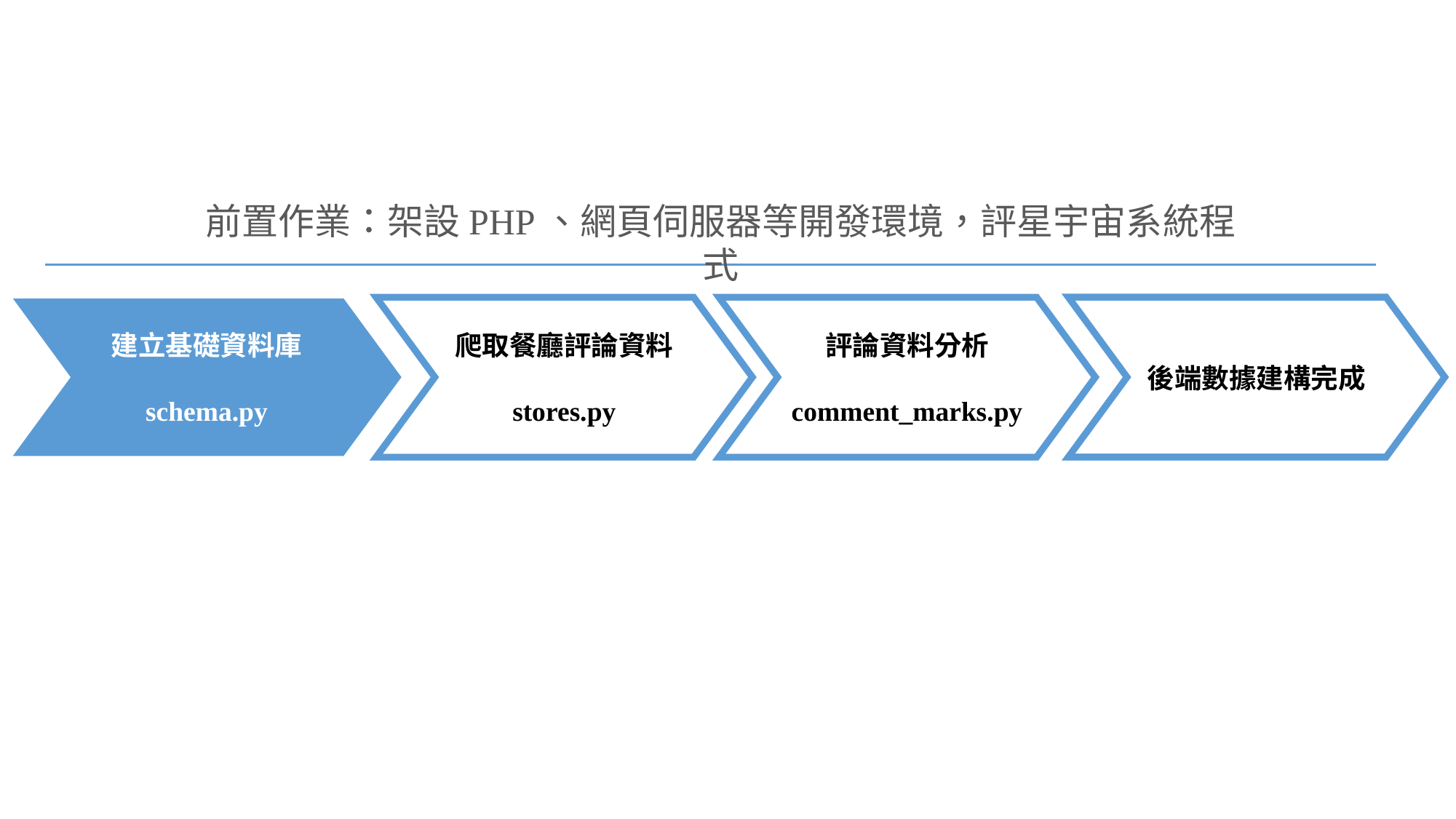

前置作業：架設PHP、網頁伺服器等開發環境，評星宇宙系統程式
建立基礎資料庫

schema.py
爬取餐廳評論資料

stores.py
後端數據建構完成
評論資料分析

comment_marks.py